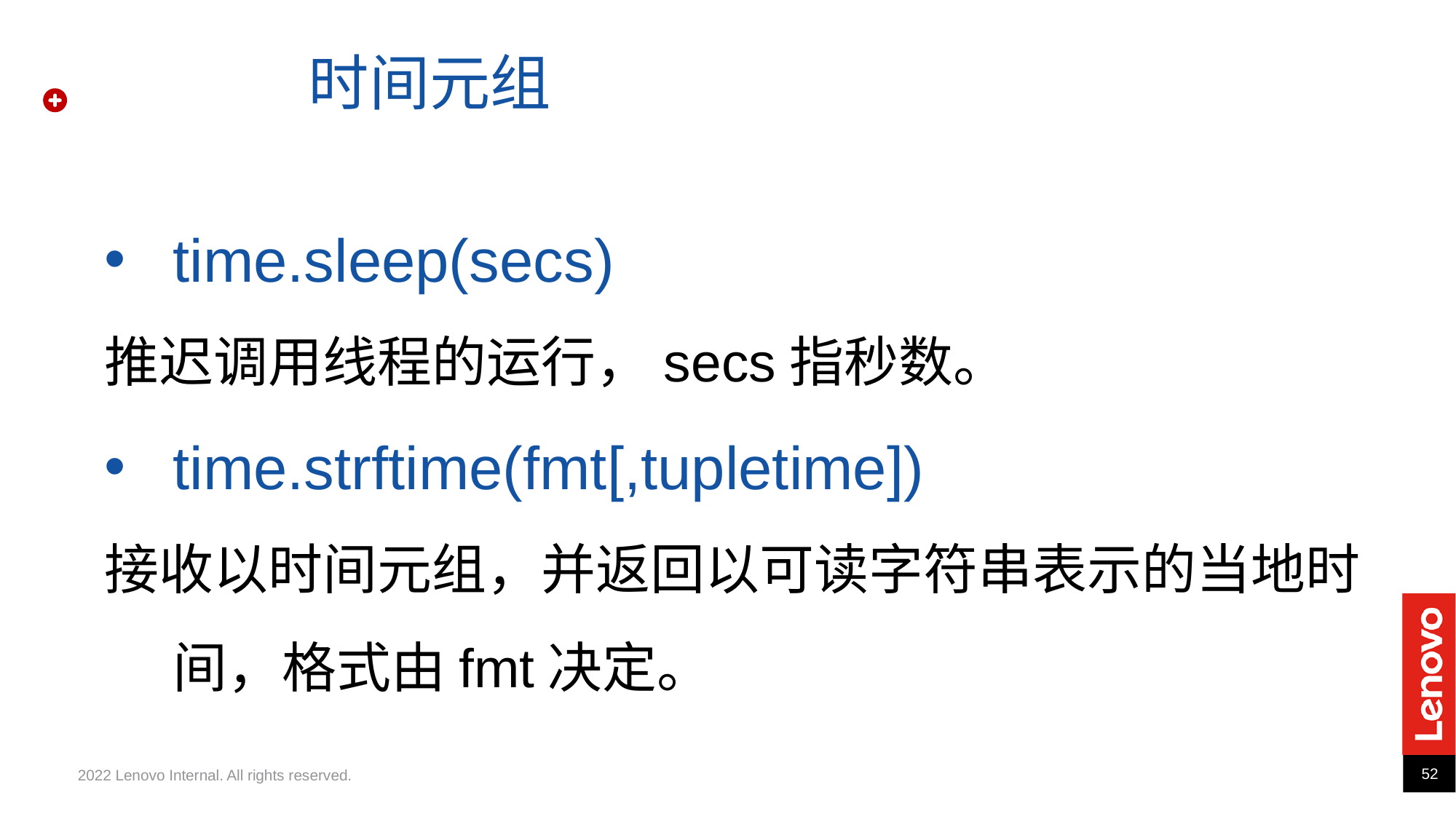

时间元组
time.sleep(secs)
推迟调用线程的运行，secs指秒数。
time.strftime(fmt[,tupletime])
接收以时间元组，并返回以可读字符串表示的当地时间，格式由fmt决定。